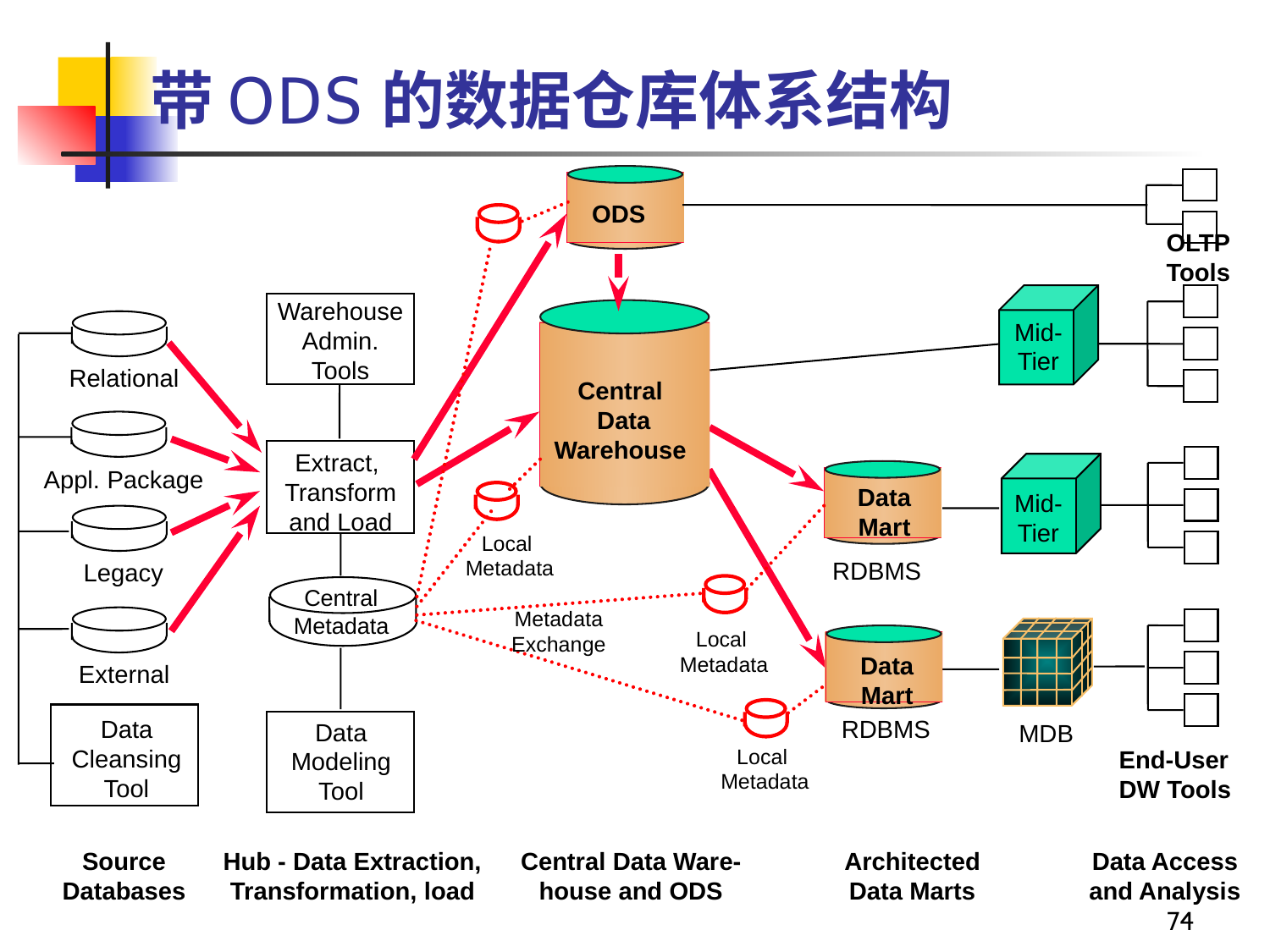

# 带ODS的数据仓库体系结构

ODS

OLTP
Tools

Warehouse
Admin.
Tools

Extract,
Transform
and Load

Central

Metadata

Data
Modeling
Tool
Hub - Data Extraction,
Transformation, load

Mid-
Tier

Relational

Appl. Package

Legacy

External

Data
Cleansing
Tool

Central
 Data
Warehouse

Data
Mart
Mid-
Tier

Local
Metadata

RDBMS

Local
Metadata

Metadata
Exchange

MDB

Data
Mart

Local
Metadata
RDBMS
End-User
DW Tools
Source
Databases
Central Data Ware-
house and ODS
Architected
Data Marts
Data Access
and Analysis
74